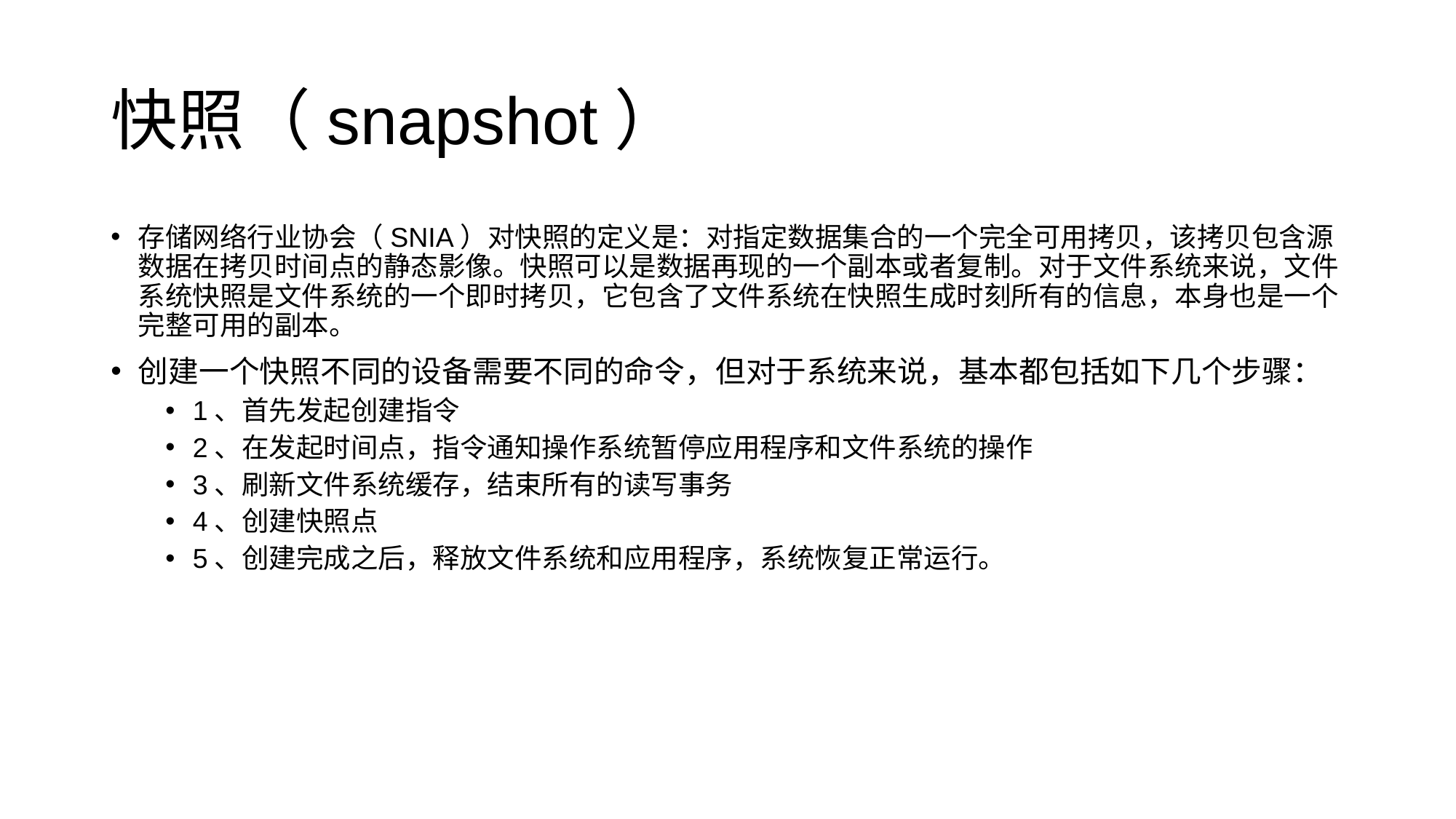

# 快照（snapshot）
存储网络行业协会（SNIA）对快照的定义是：对指定数据集合的一个完全可用拷贝，该拷贝包含源数据在拷贝时间点的静态影像。快照可以是数据再现的一个副本或者复制。对于文件系统来说，文件系统快照是文件系统的一个即时拷贝，它包含了文件系统在快照生成时刻所有的信息，本身也是一个完整可用的副本。
创建一个快照不同的设备需要不同的命令，但对于系统来说，基本都包括如下几个步骤：
1、首先发起创建指令
2、在发起时间点，指令通知操作系统暂停应用程序和文件系统的操作
3、刷新文件系统缓存，结束所有的读写事务
4、创建快照点
5、创建完成之后，释放文件系统和应用程序，系统恢复正常运行。